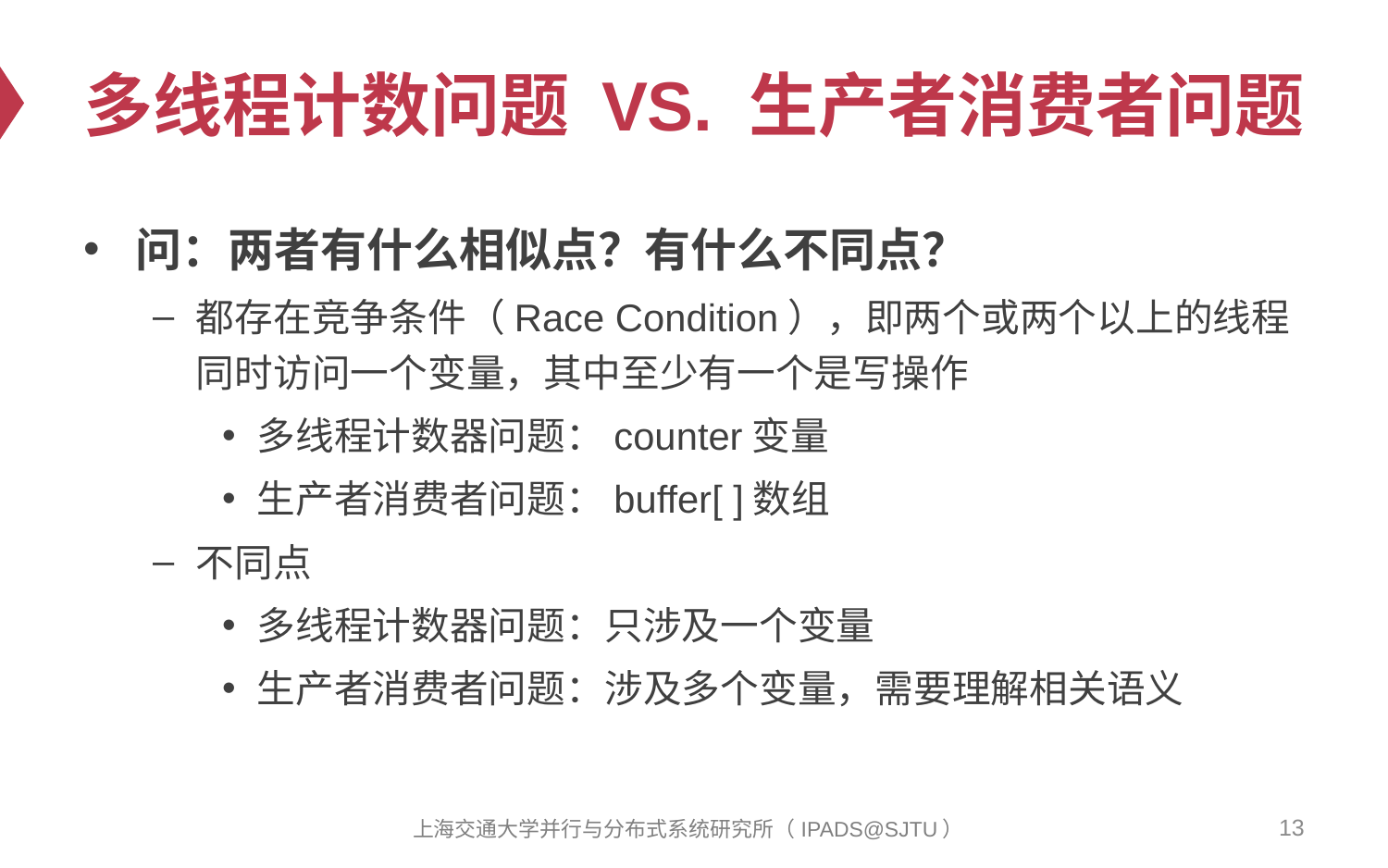

# 多线程计数问题 VS. 生产者消费者问题
问：两者有什么相似点？有什么不同点？
都存在竞争条件（Race Condition），即两个或两个以上的线程同时访问一个变量，其中至少有一个是写操作
多线程计数器问题：counter变量
生产者消费者问题：buffer[ ]数组
不同点
多线程计数器问题：只涉及一个变量
生产者消费者问题：涉及多个变量，需要理解相关语义
13
上海交通大学并行与分布式系统研究所（IPADS@SJTU）